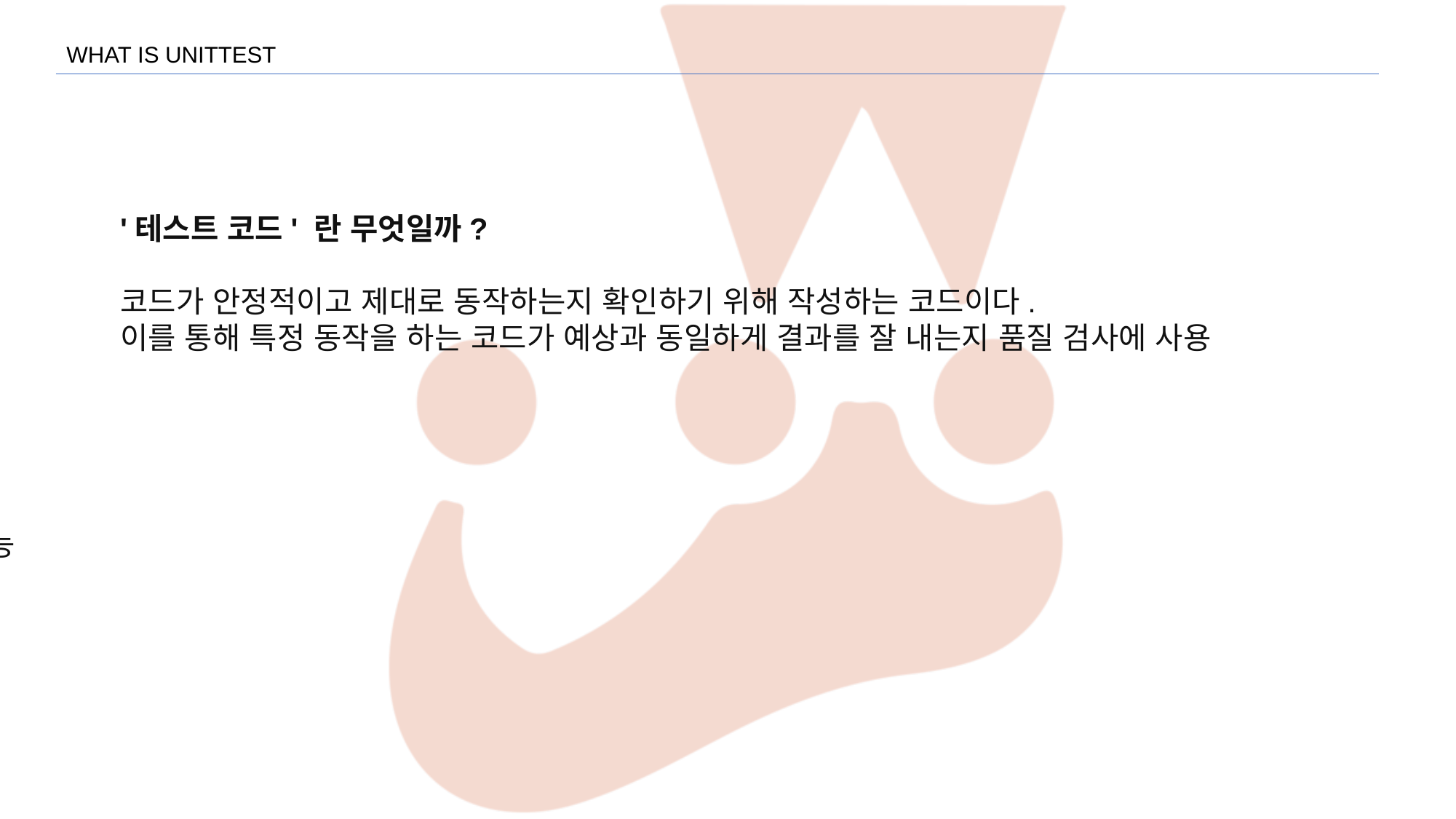

WHAT IS UNITTEST
'테스트 코드' 란 무엇일까?

코드가 안정적이고 제대로 동작하는지 확인하기 위해 작성하는 코드이다.
이를 통해 특정 동작을 하는 코드가 예상과 동일하게 결과를 잘 내는지 품질 검사에 사용
'테스트 코드'를 작성하면 뭐가 좋을까?

1. 프로그램의 안정성을 보장
2. 스펙이 추가되어 코드를 수정 시, 테스트 코드가 기존에 존재한다면 기존의 기능과 같은 지 확인 가능
3. 개발 테스트 자동화 / 수동 테스트 최소화